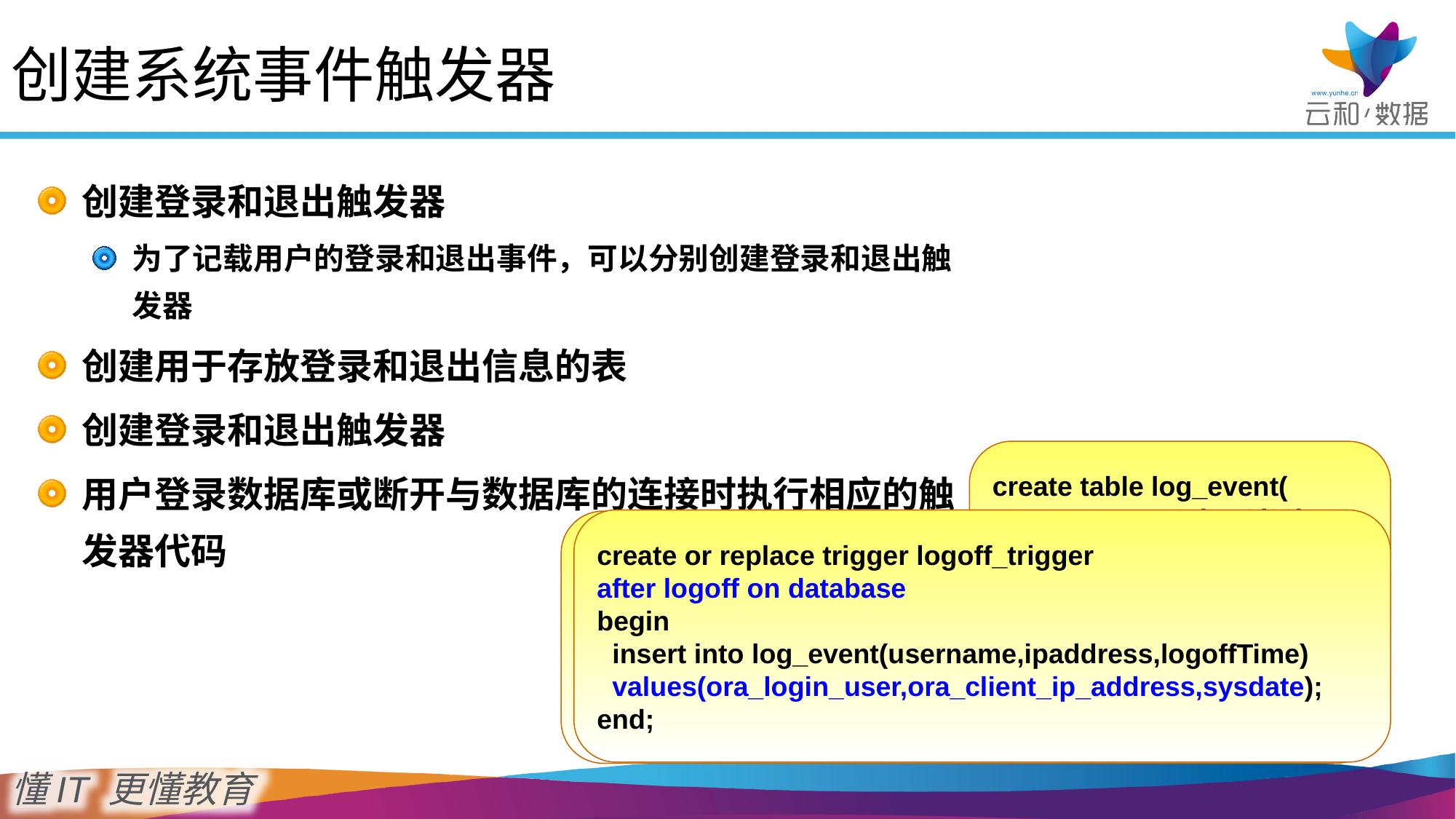

创建系统事件触发器
创建登录和退出触发器
为了记载用户的登录和退出事件，可以分别创建登录和退出触发器
创建用于存放登录和退出信息的表
创建登录和退出触发器
用户登录数据库或断开与数据库的连接时执行相应的触发器代码
create table log_event(
  username varchar2(20),
  ipAddress varchar2(20),
  logonTime timestamp,
  logoffTime timestamp
);
create or replace trigger logoff_trigger
after logoff on database
begin
  insert into log_event(username,ipaddress,logoffTime)
  values(ora_login_user,ora_client_ip_address,sysdate);
end;
create or replace trigger logon_trigger
after logon on database
begin
  insert into log_event(username,ipaddress,logonTime)
  values(ora_login_user,ora_client_ip_address,sysdate);
end;